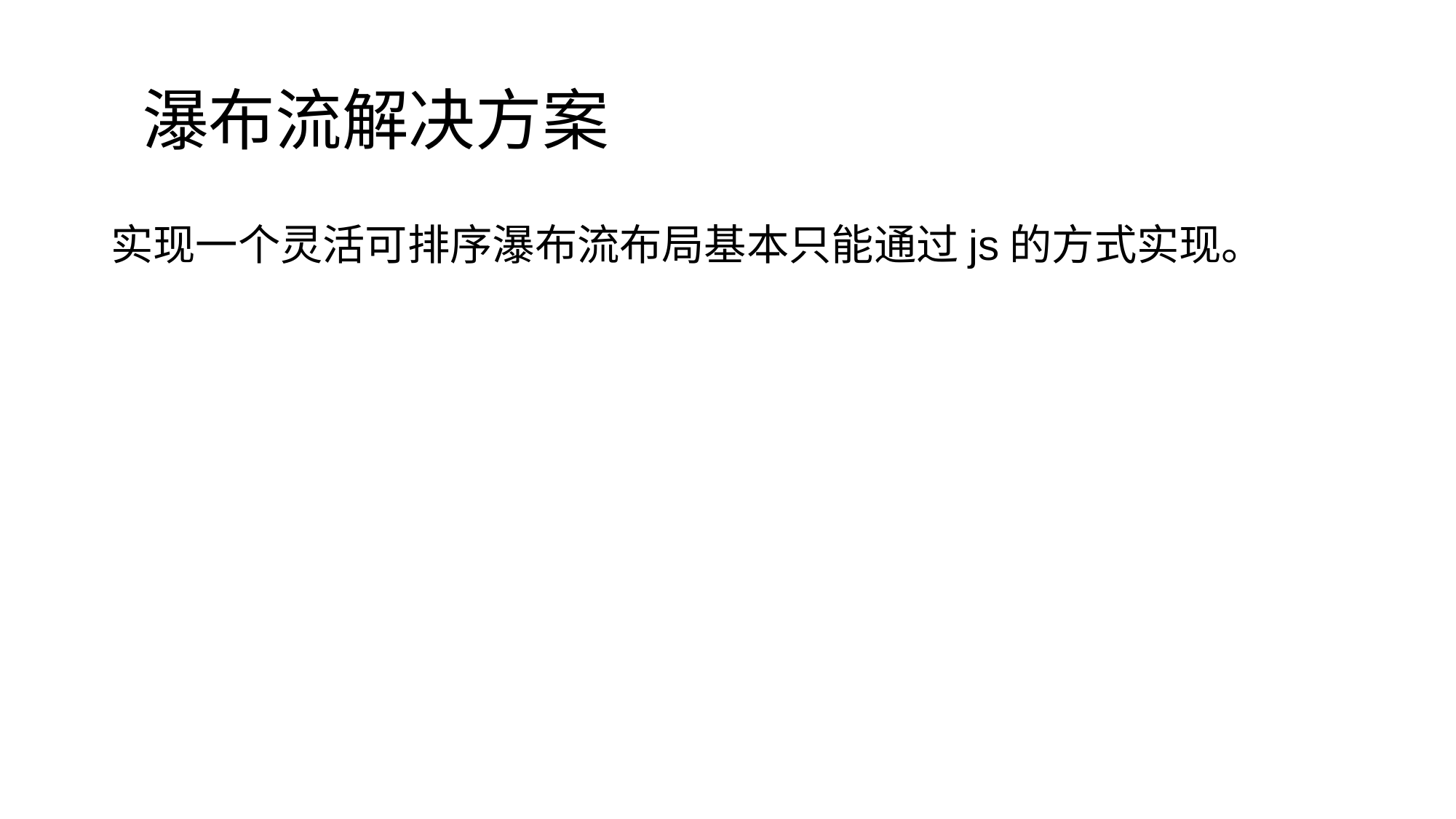

# 瀑布流解决方案
实现一个灵活可排序瀑布流布局基本只能通过js的方式实现。